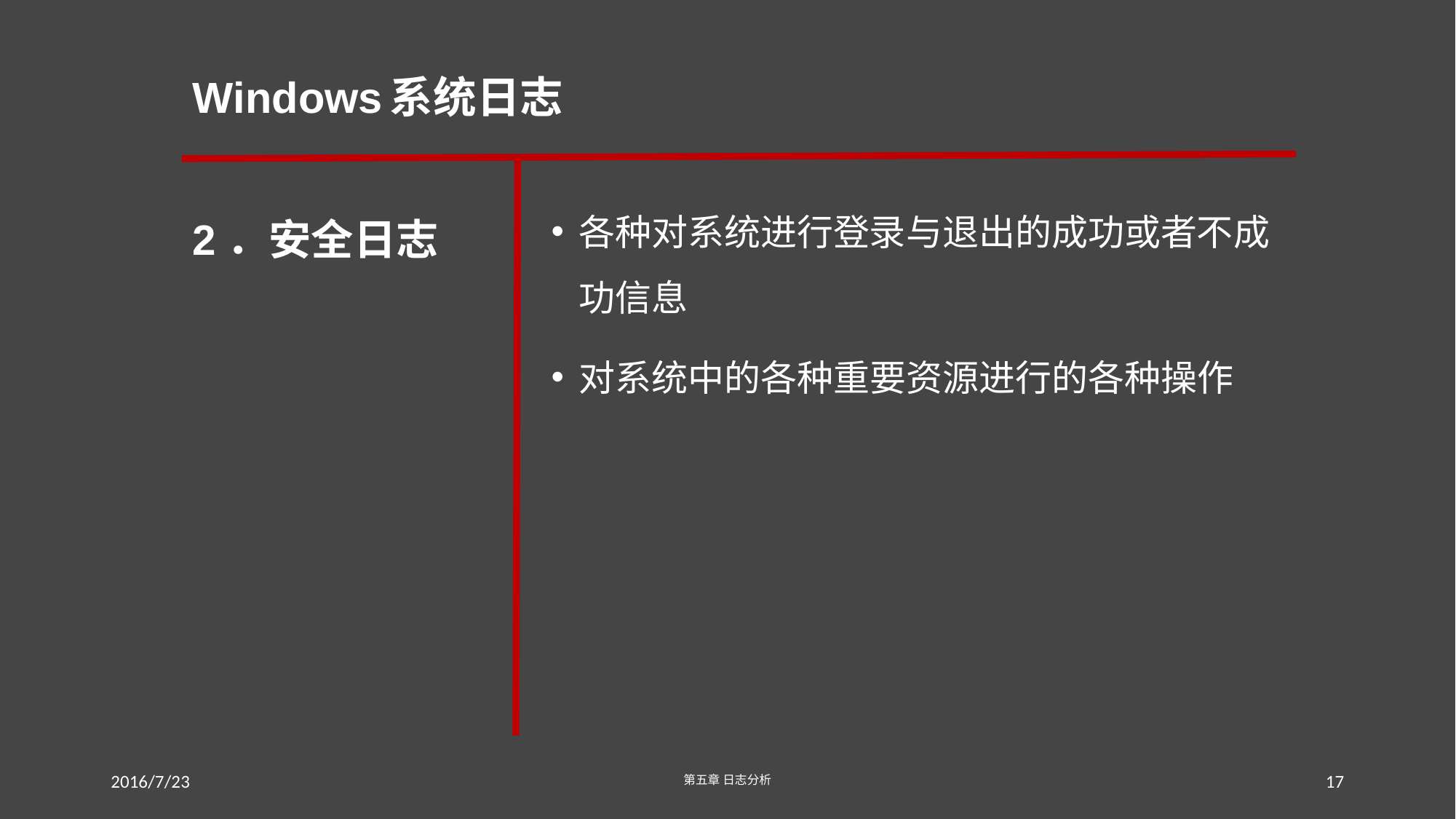

# Windows系统日志
2．安全日志

各种对系统进行登录与退出的成功或者不成功信息
对系统中的各种重要资源进行的各种操作

2016/7/23
第五章 日志分析
17